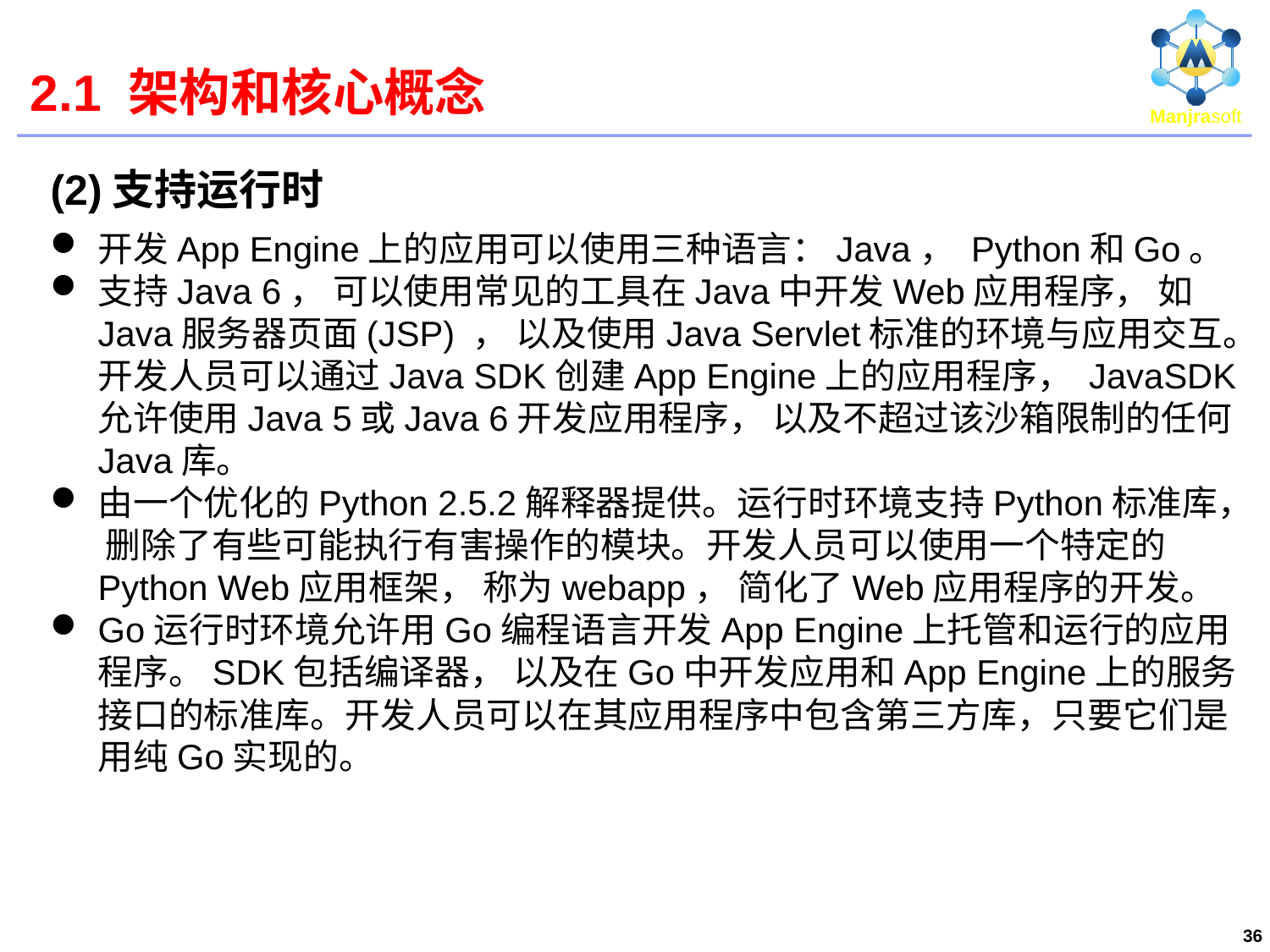

# 2.1 架构和核心概念
(2)支持运行时
开发App Engine上的应用可以使用三种语言：Java， Python和Go。
支持Java 6， 可以使用常见的工具在Java中开发Web应用程序， 如Java服务器页面(JSP) ， 以及使用Java Servlet标准的环境与应用交互。开发人员可以通过Java SDK创建App Engine上的应用程序， JavaSDK允许使用Java 5或Java 6开发应用程序， 以及不超过该沙箱限制的任何Java库。
由一个优化的Python 2.5.2解释器提供。运行时环境支持Python标准库， 删除了有些可能执行有害操作的模块。开发人员可以使用一个特定的Python Web应用框架， 称为webapp， 简化了Web应用程序的开发。
Go运行时环境允许用Go编程语言开发App Engine上托管和运行的应用程序。SDK包括编译器， 以及在Go中开发应用和App Engine上的服务接口的标准库。开发人员可以在其应用程序中包含第三方库，只要它们是用纯Go实现的。
36